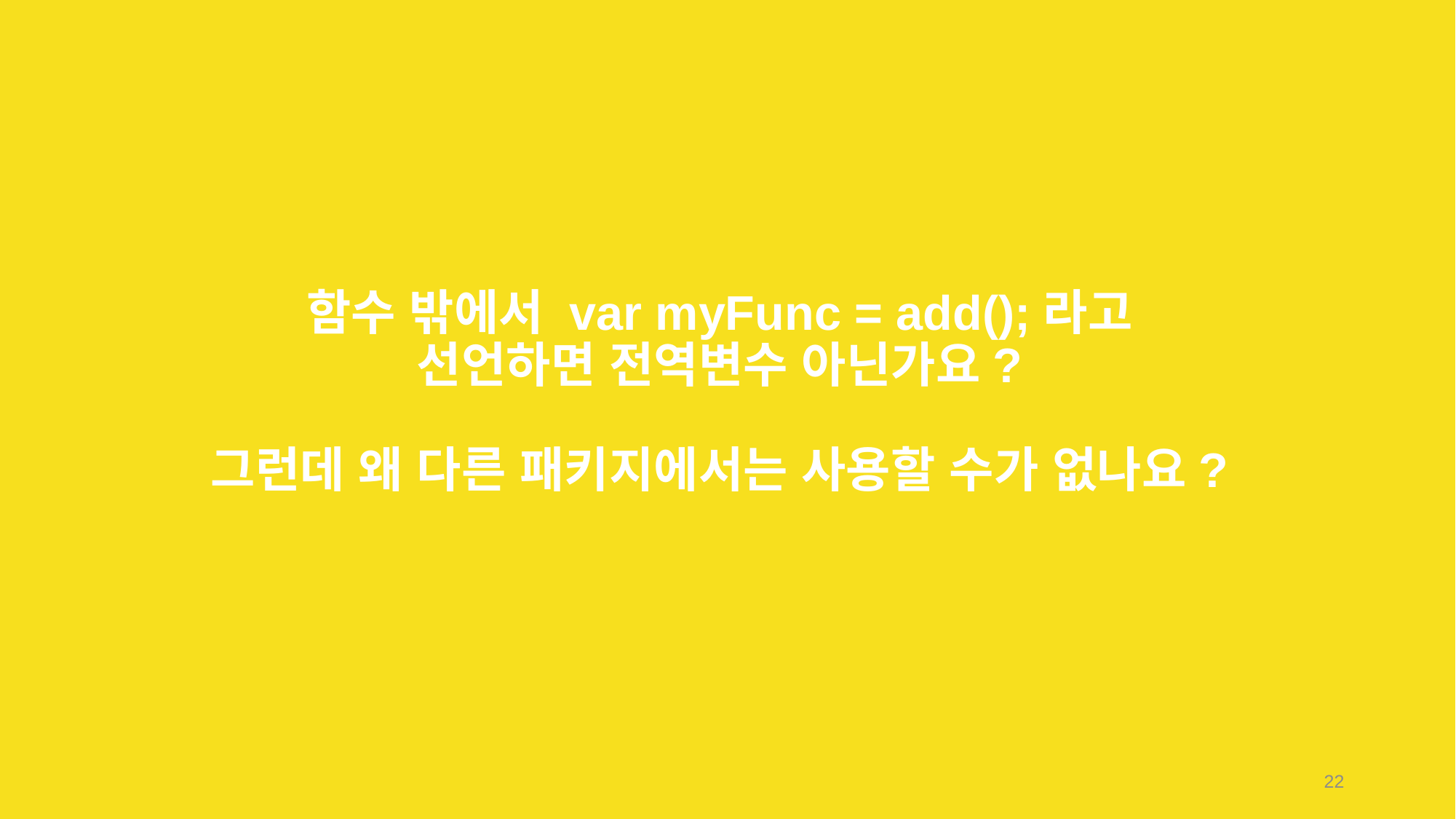

# 함수 밖에서 var myFunc = add();라고 선언하면 전역변수 아닌가요? 그런데 왜 다른 패키지에서는 사용할 수가 없나요?
22